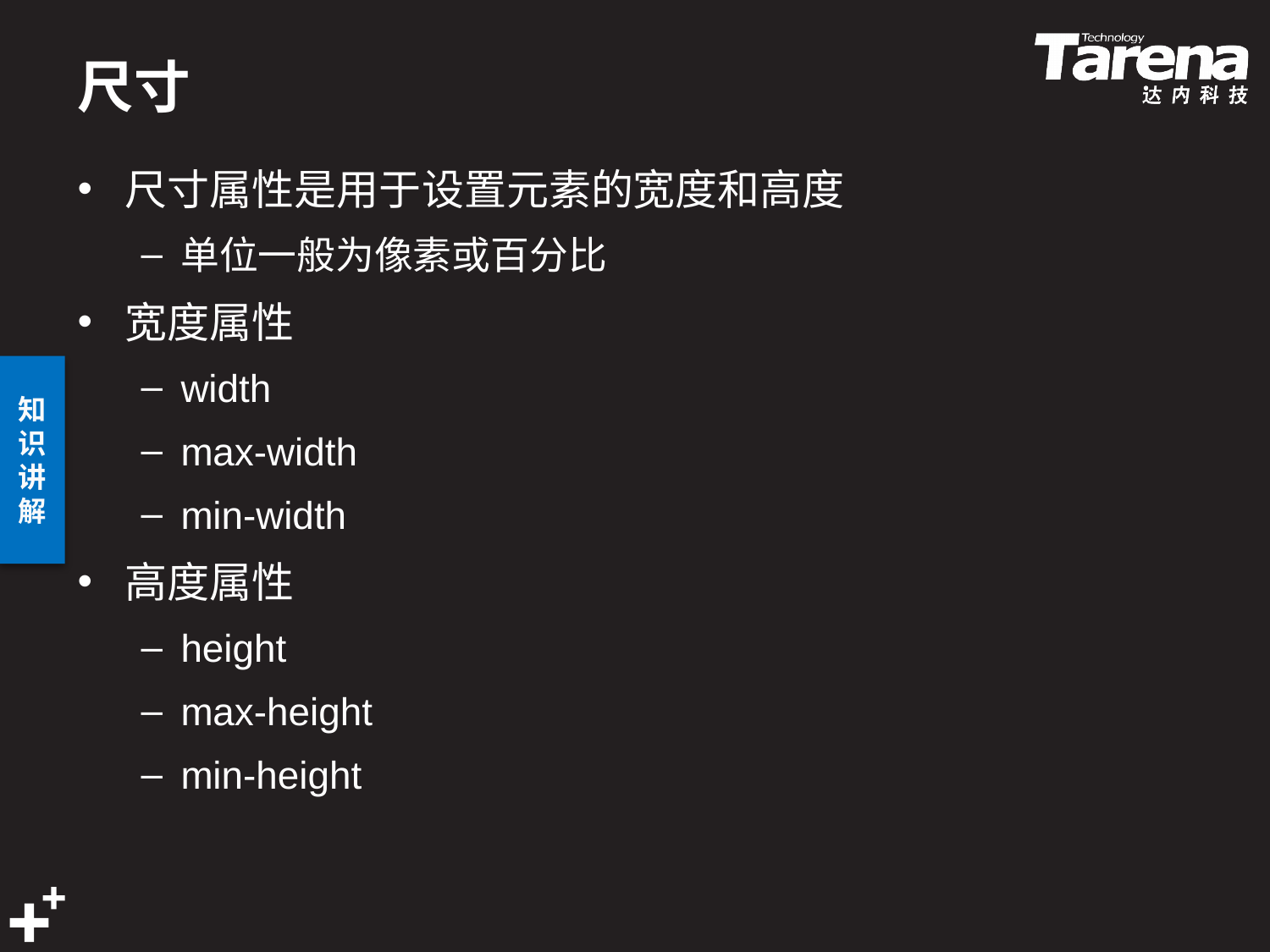

# 尺寸
尺寸属性是用于设置元素的宽度和高度
单位一般为像素或百分比
宽度属性
width
max-width
min-width
高度属性
height
max-height
min-height